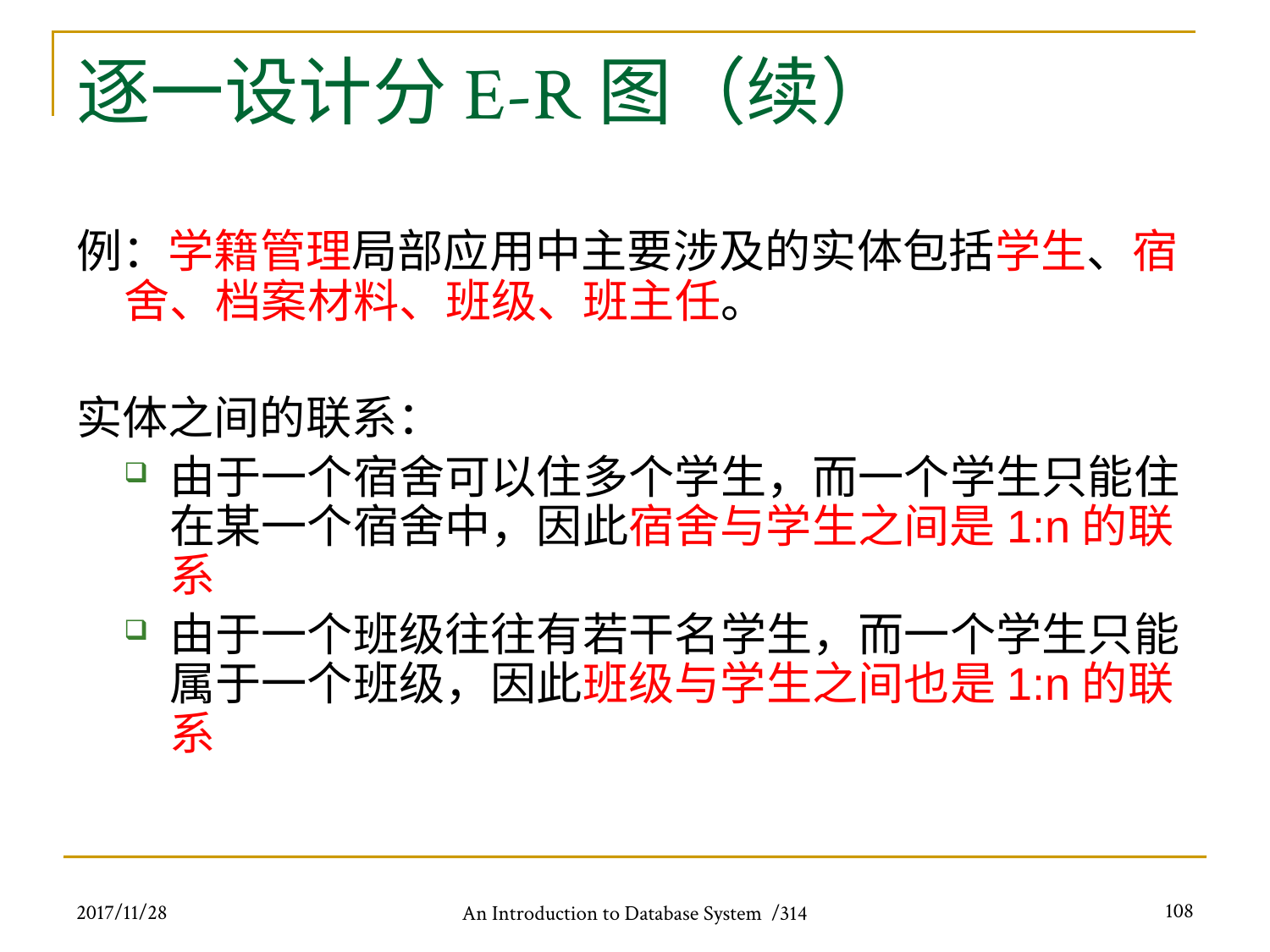

# 逐一设计分E-R图（续）
例：学籍管理局部应用中主要涉及的实体包括学生、宿舍、档案材料、班级、班主任。

实体之间的联系：
由于一个宿舍可以住多个学生，而一个学生只能住在某一个宿舍中，因此宿舍与学生之间是1:n的联系
由于一个班级往往有若干名学生，而一个学生只能属于一个班级，因此班级与学生之间也是1:n的联系
2017/11/28
108
An Introduction to Database System  /314